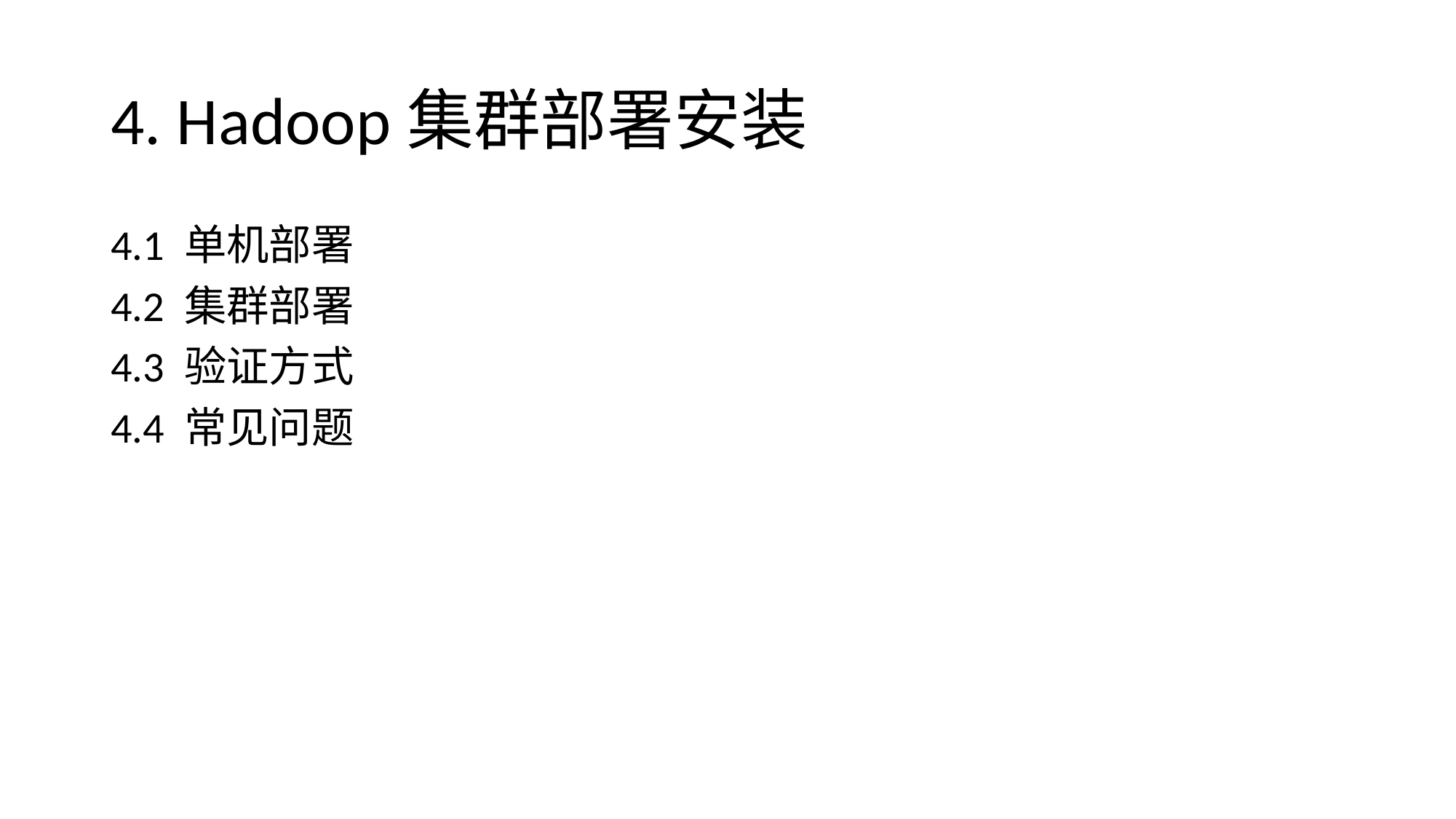

# 4. Hadoop集群部署安装
4.1 单机部署
4.2 集群部署
4.3 验证方式
4.4 常见问题